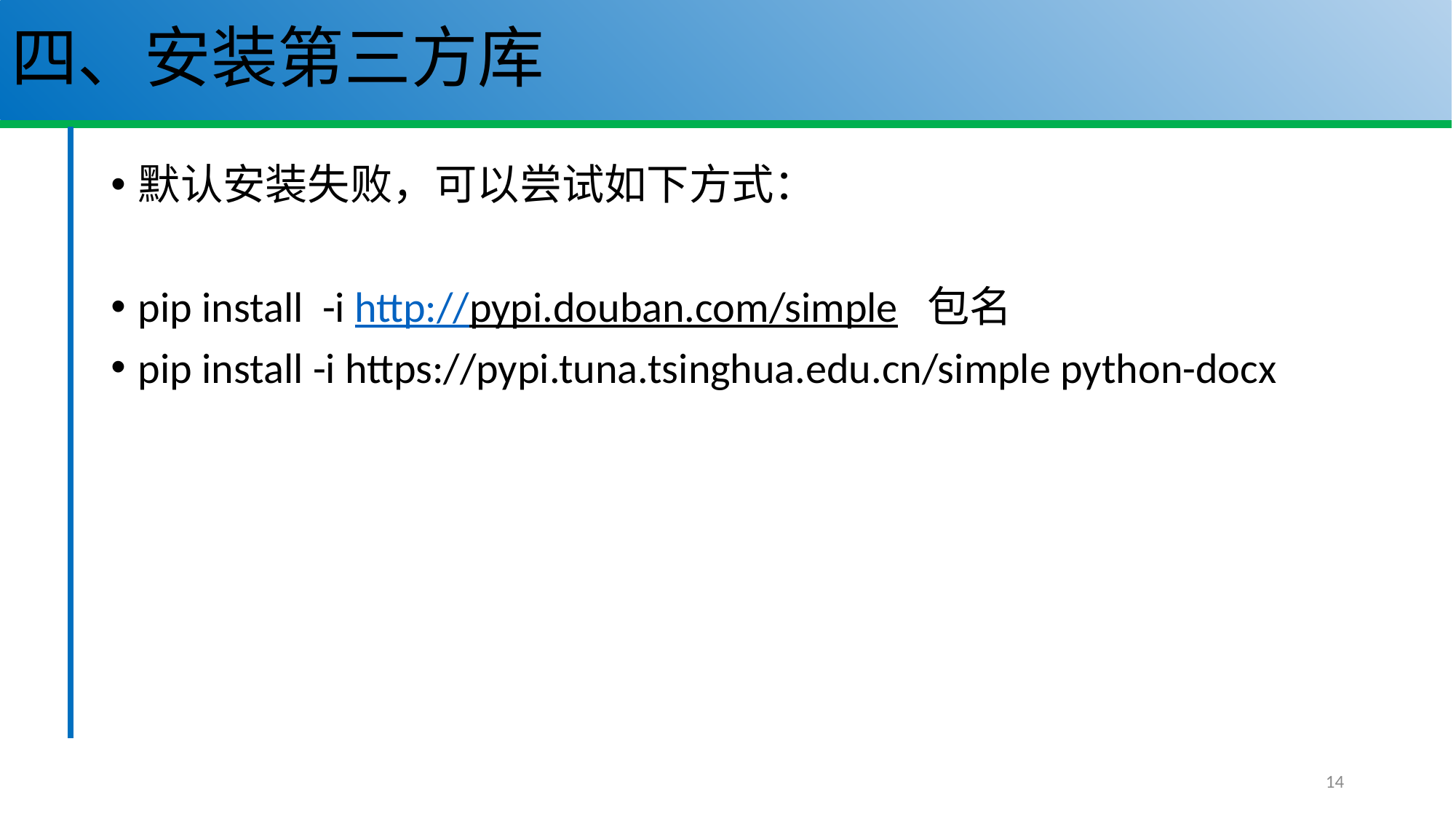

# 四、安装第三方库
默认安装失败，可以尝试如下方式：

pip install  -i http://pypi.douban.com/simple  包名
pip install -i https://pypi.tuna.tsinghua.edu.cn/simple python-docx
14